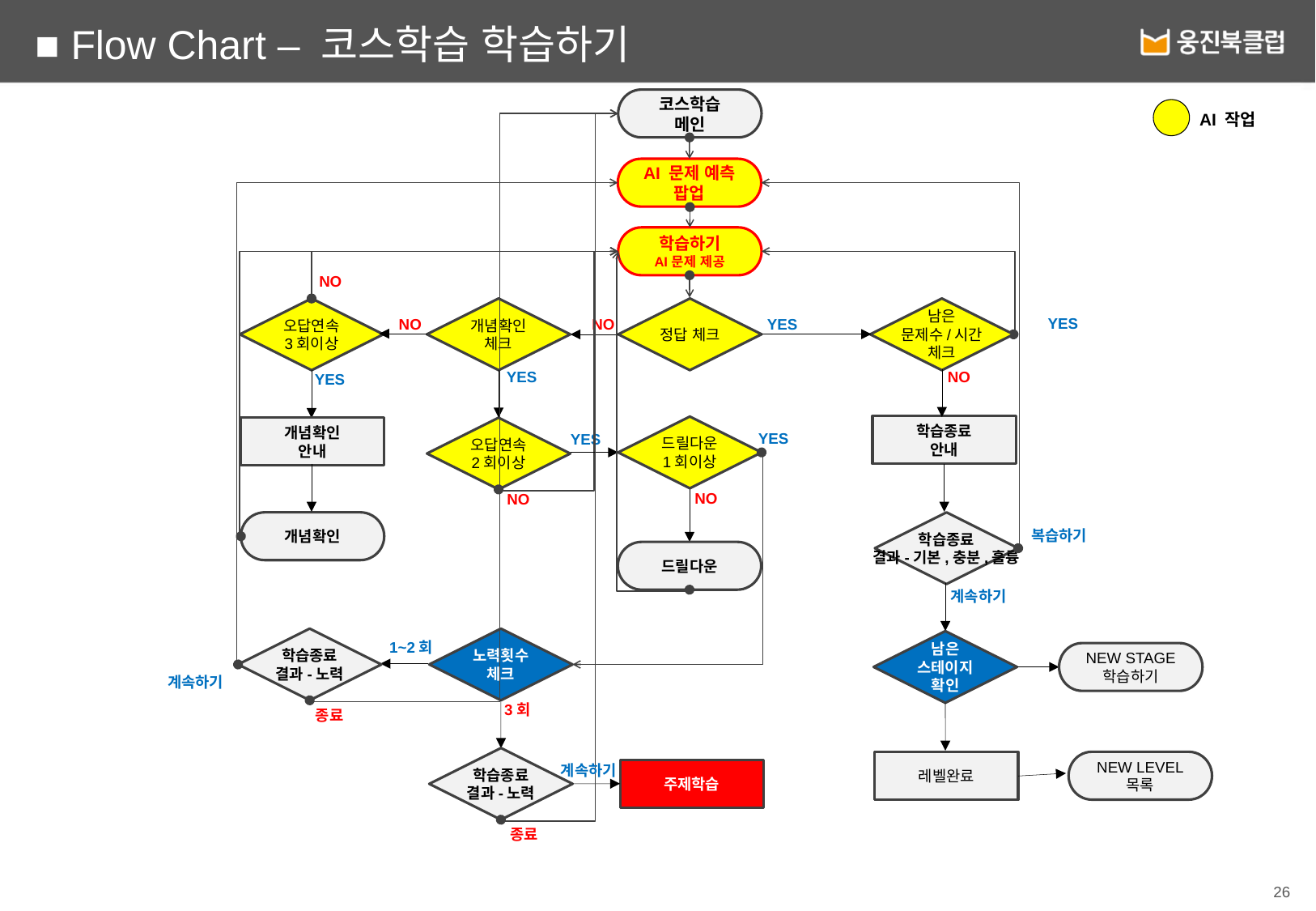

■ Flow Chart – 코스학습 학습하기
코스학습
메인

AI 작업
AI 문제 예측
팝업
학습하기
AI문제 제공
NO
오답연속
3회이상
개념확인
체크
정답 체크
남은
문제수/시간
체크
YES
NO
NO
YES
YES
NO
YES
학습종료
안내
드릴다운
1회이상
개념확인
안내
오답연속
2회이상
YES
YES
NO
NO
개념확인
학습종료
결과-기본,충분,훌륭
복습하기
드릴다운
계속하기
학습종료
결과-노력
노력횟수
체크
남은
스테이지
확인
1~2회
NEW STAGE
학습하기
계속하기
3회
종료
학습종료
결과-노력
NEW LEVEL
목록
레벨완료
주제학습
계속하기
종료
26